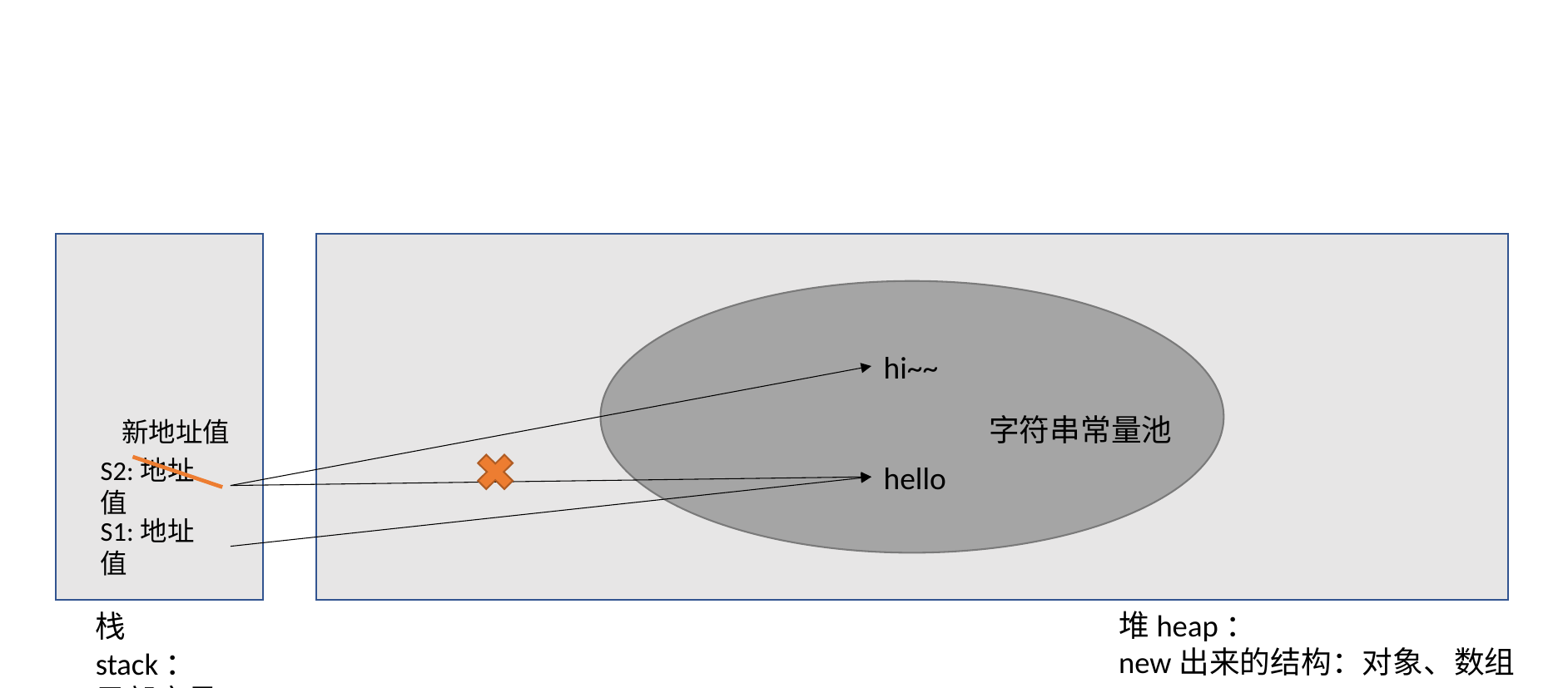

hi~~
字符串常量池
新地址值
S2:地址值

hello
S1:地址值
堆heap：
new出来的结构：对象、数组
栈stack：
局部变量